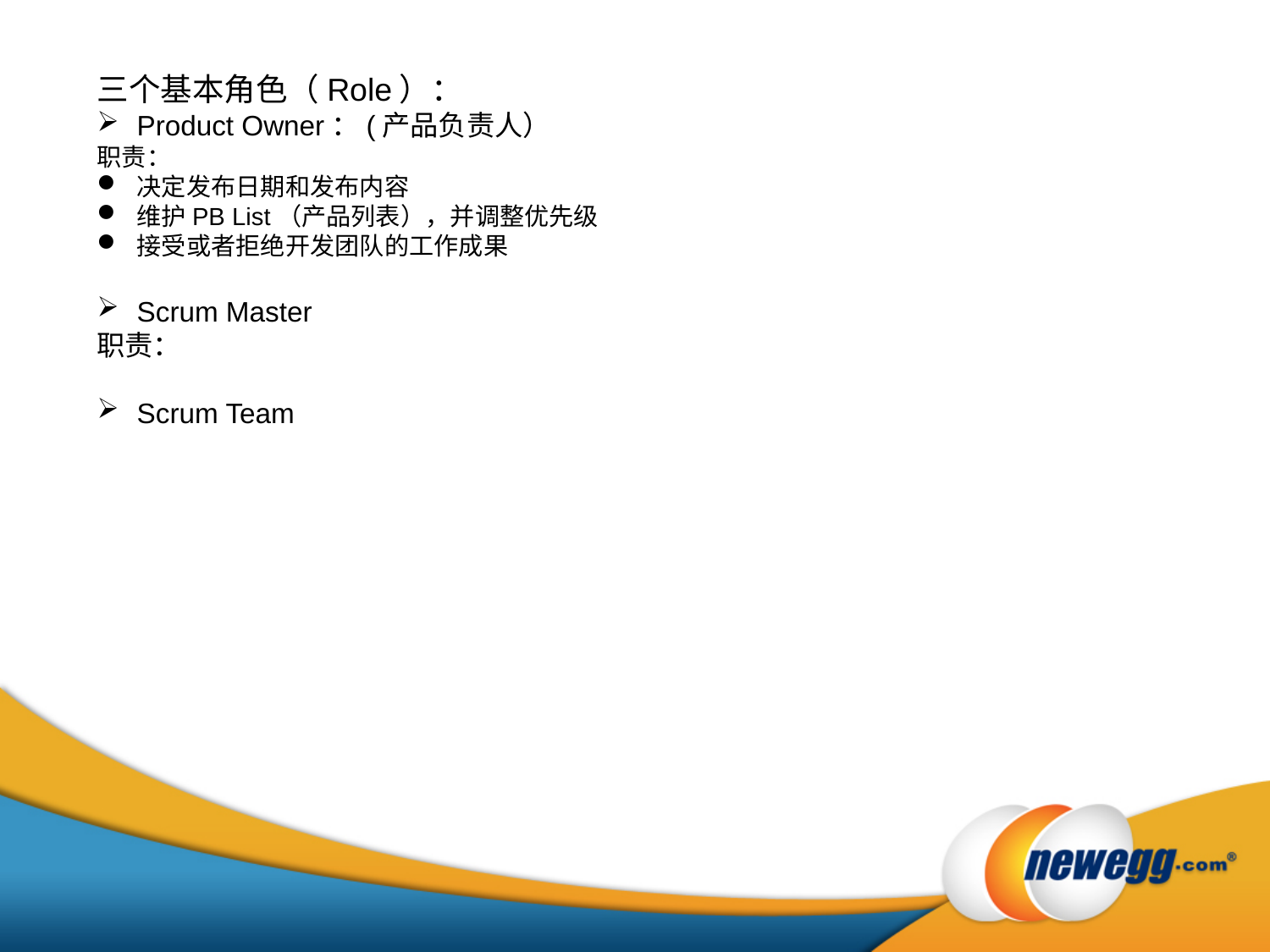

三个基本角色（Role）：
Product Owner：(产品负责人）
职责：
决定发布日期和发布内容
维护PB List（产品列表），并调整优先级
接受或者拒绝开发团队的工作成果

Scrum Master
职责：

Scrum Team